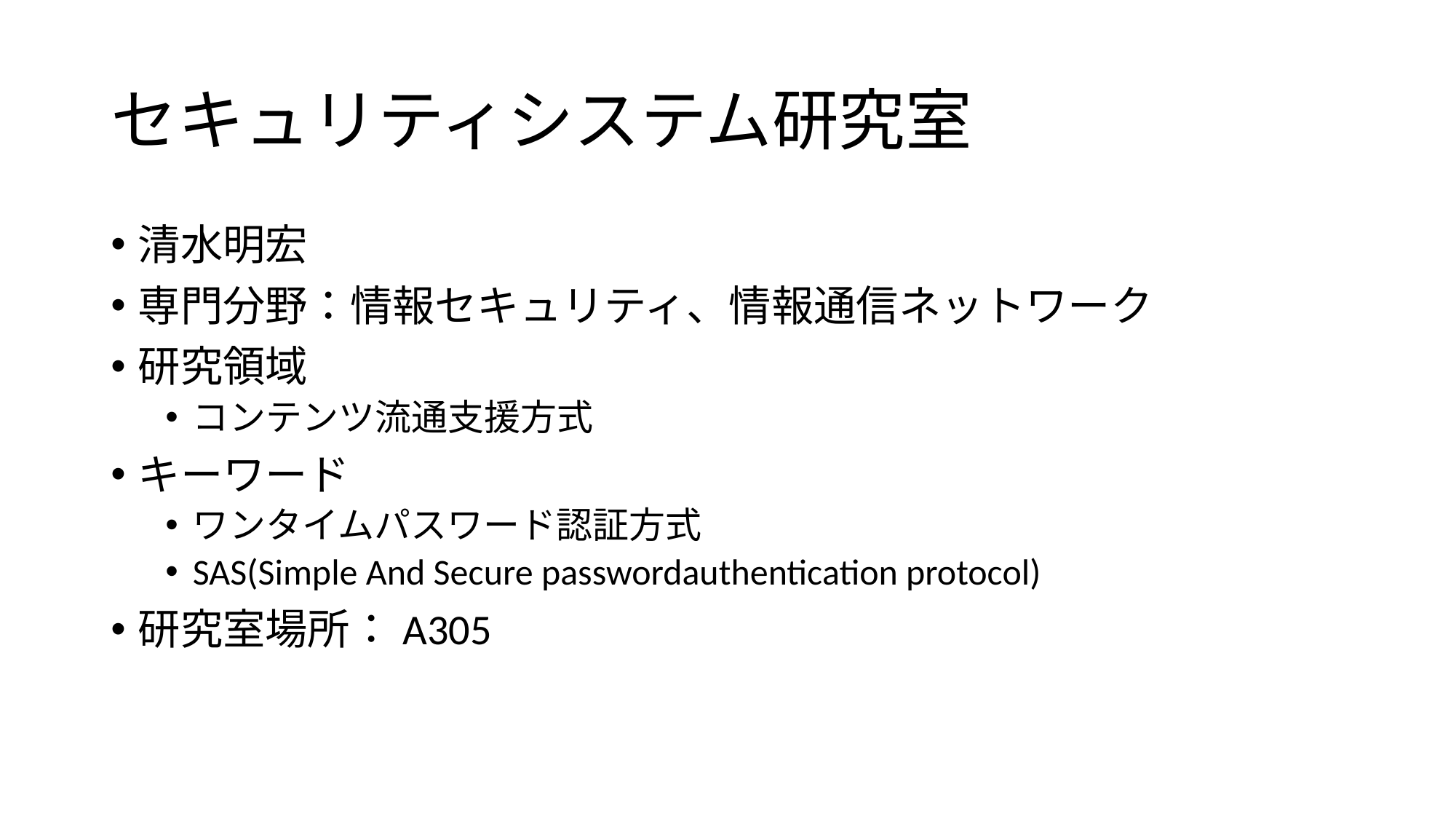

# セキュリティシステム研究室
清水明宏
専門分野：情報セキュリティ、情報通信ネットワーク
研究領域
コンテンツ流通支援方式
キーワード
ワンタイムパスワード認証方式
SAS(Simple And Secure passwordauthentication protocol)
研究室場所：A305